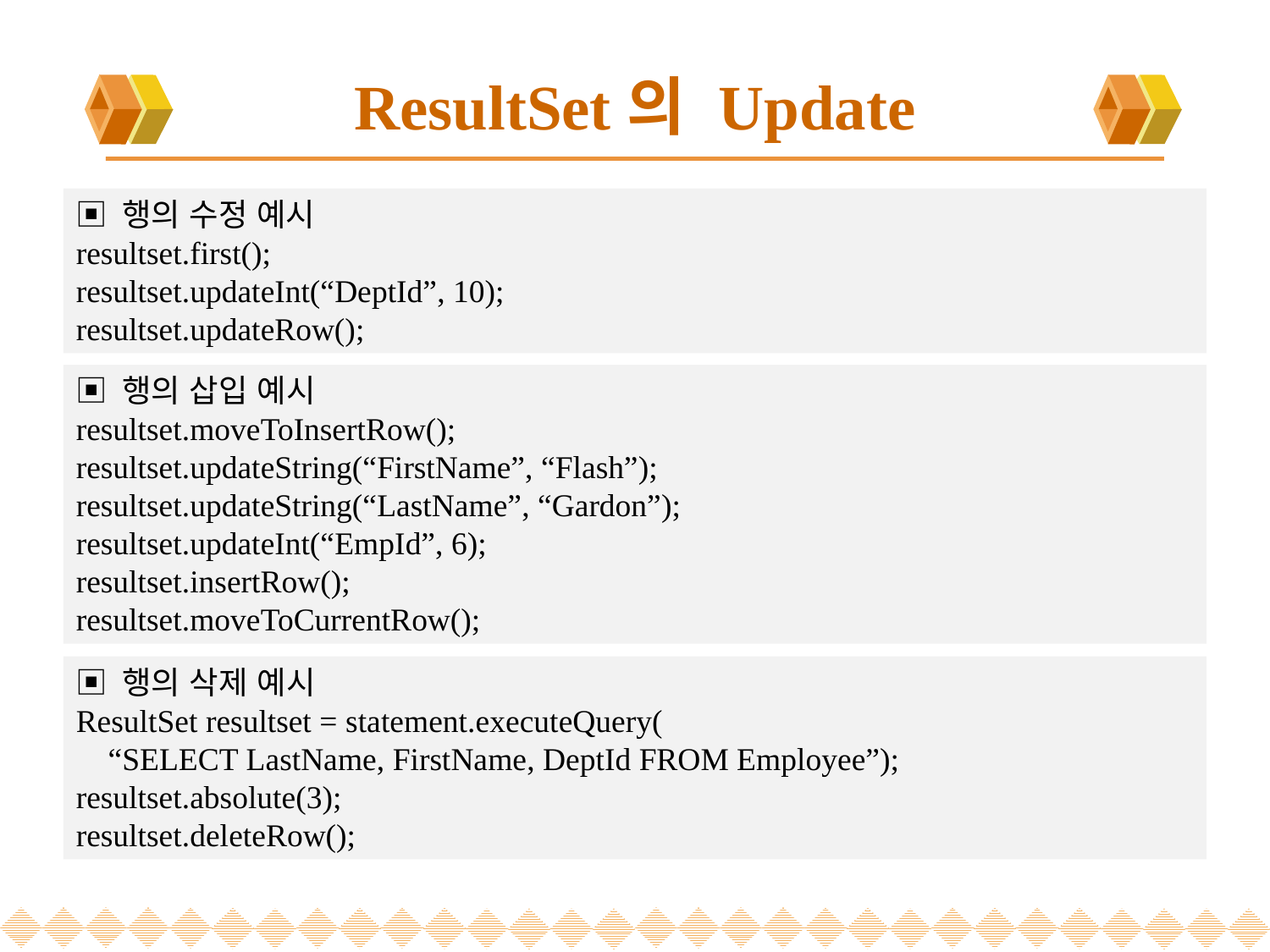

# ResultSet의 Update
▣ 행의 수정 예시
resultset.first();
resultset.updateInt(“DeptId”, 10);
resultset.updateRow();
▣ 행의 삽입 예시
resultset.moveToInsertRow();
resultset.updateString(“FirstName”, “Flash”);
resultset.updateString(“LastName”, “Gardon”);
resultset.updateInt(“EmpId”, 6);
resultset.insertRow();
resultset.moveToCurrentRow();
▣ 행의 삭제 예시
ResultSet resultset = statement.executeQuery(
    “SELECT LastName, FirstName, DeptId FROM Employee”);
resultset.absolute(3);
resultset.deleteRow();